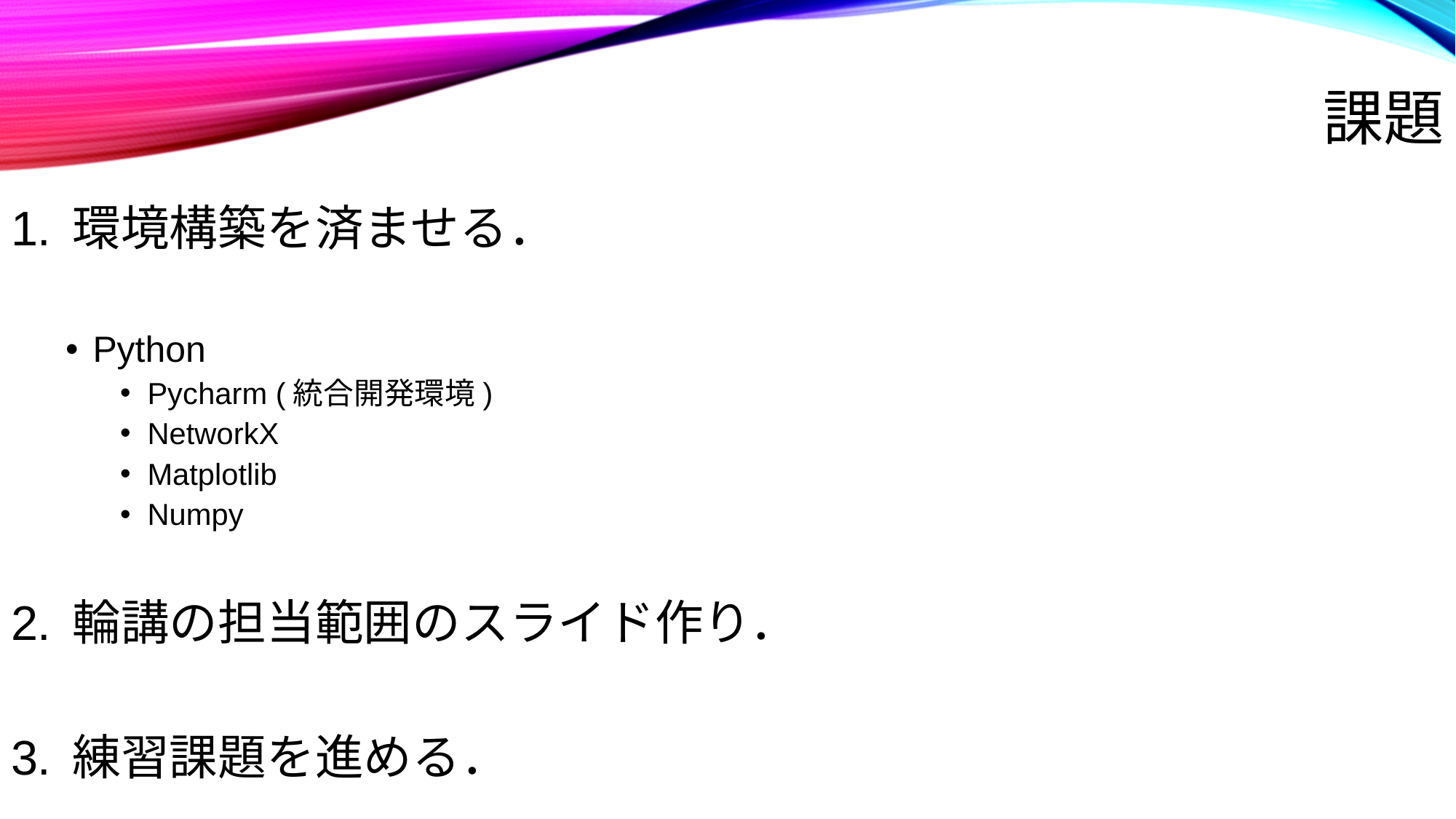

# 課題
環境構築を済ませる．

Python
Pycharm (統合開発環境)
NetworkX
Matplotlib
Numpy

輪講の担当範囲のスライド作り．

練習課題を進める．